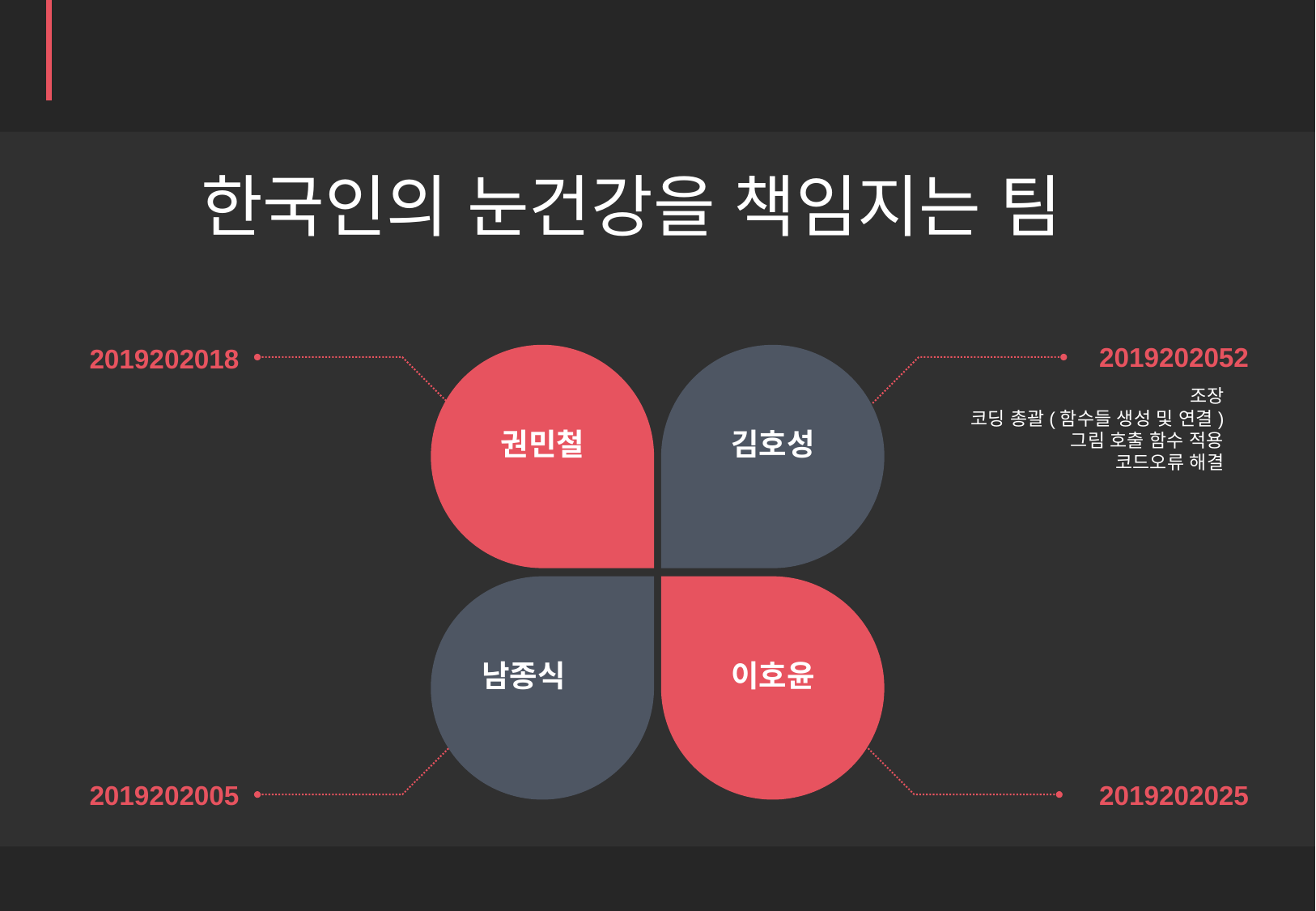

조원 소개

한국인의 눈건강을 책임지는 팀
2019202052
2019202018

권민철
김호성
남종식
이호윤

일정 및 의견 수렴
TURTLEPEN 숫자 생성
코딩과 이론 정보 결합
최종 발표
코드오류 검출

조장
코딩 총괄(함수들 생성 및 연결)
그림 호출 함수 적용
코드오류 해결

1.1~2.0까지 굴절률 계산
비율 정보 픽셀단위로 변환
근시&난시 그림 찾기
PPT 제작 및 최종 발표
코드오류 검출
각 도수별 안구 굴절률 정보
0.1~1.0까지 굴절률 계산
그림 호출 정보 수집
제안서 발표
코드오류 검출

2019202005
2019202025